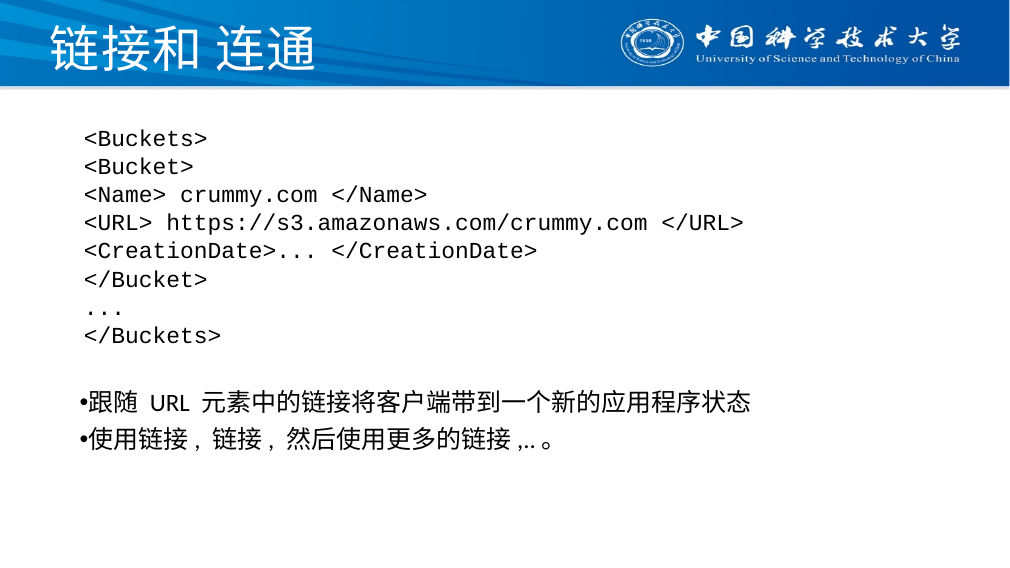

# 链接和 连通
<Buckets>
<Bucket>
<Name> crummy.com </Name>
<URL> https://s3.amazonaws.com/crummy.com </URL>
<CreationDate>... </CreationDate>
</Bucket>
...
</Buckets>

跟随 URL 元素中的链接将客户端带到一个新的应用程序状态
使用链接, 链接, 然后使用更多的链接,..。